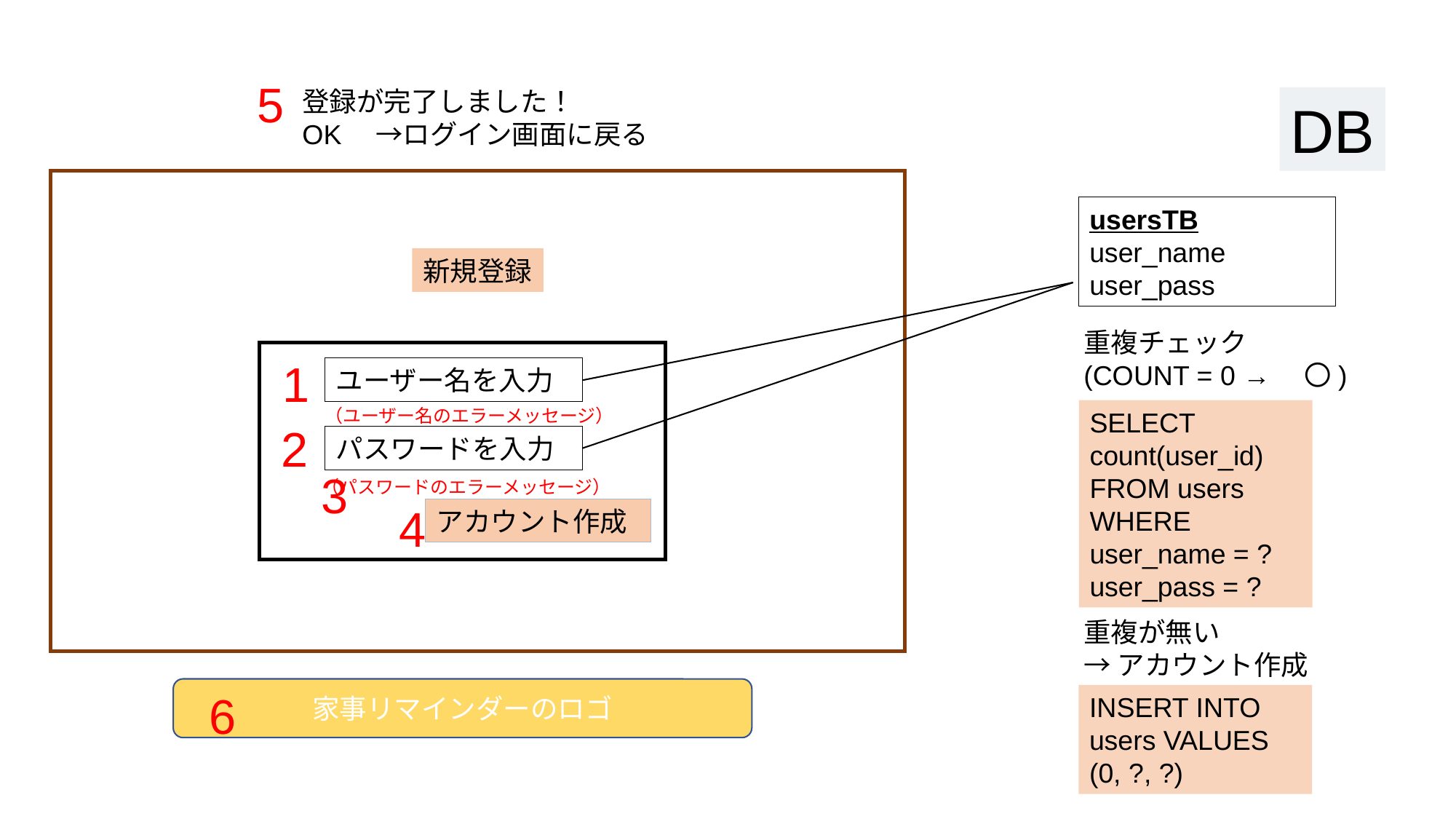

5
登録が完了しました！
OK　→ログイン画面に戻る

新規登録

ユーザー名を入力
パスワードを入力
アカウント作成
1
（ユーザー名のエラーメッセージ）
2
3
（パスワードのエラーメッセージ）
4
家事リマインダーのロゴ
6
DB
usersTB
user_name
user_pass
INSERT INTO
users VALUES (0, ?, ?)
SELECT count(user_id)
FROM users
WHERE user_name = ?
user_pass = ?
重複チェック
(COUNT = 0 →　〇)
重複が無い
→アカウント作成